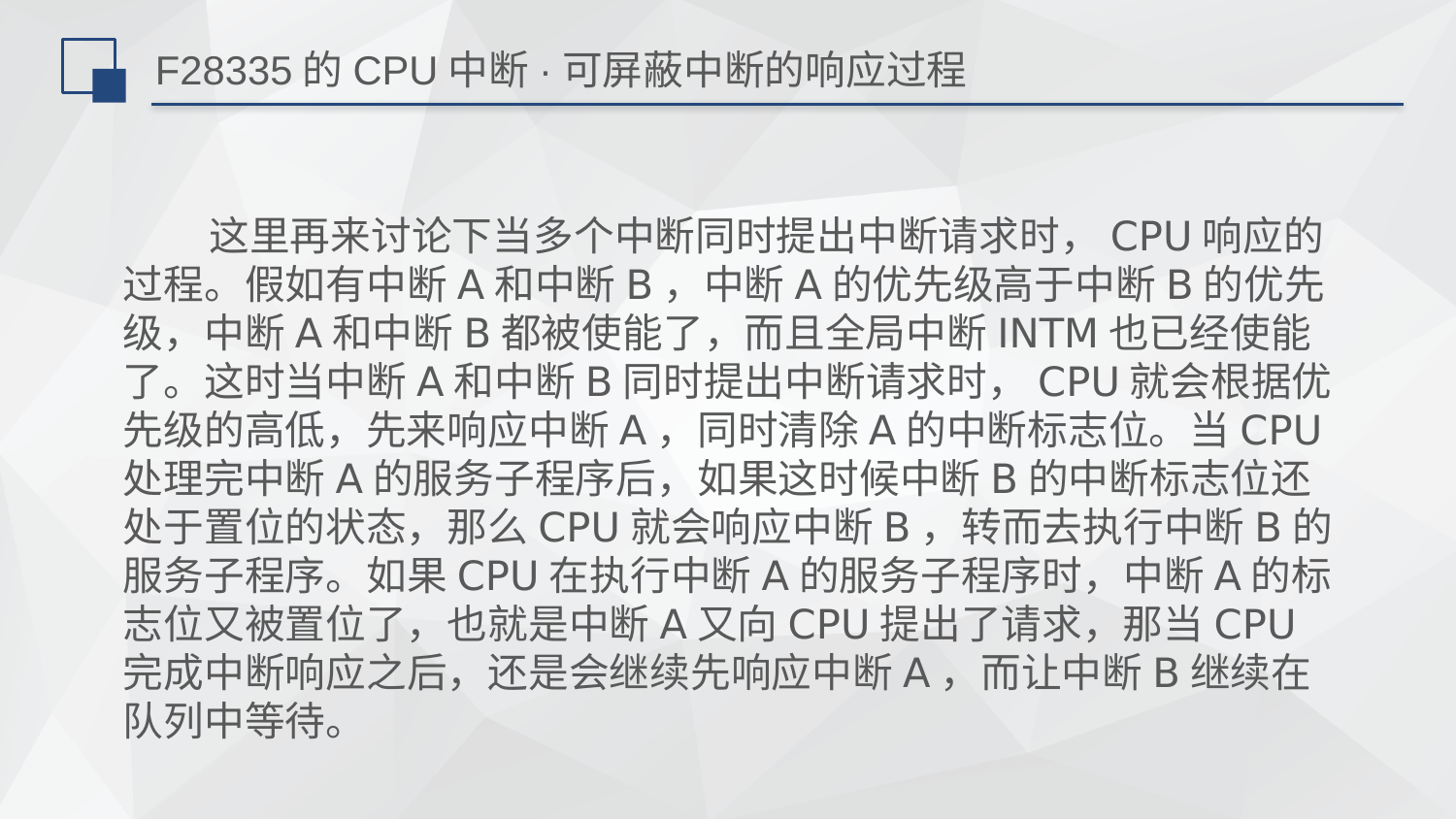

# F28335的CPU中断·可屏蔽中断的响应过程
这里再来讨论下当多个中断同时提出中断请求时，CPU响应的过程。假如有中断A和中断B，中断A的优先级高于中断B的优先级，中断A和中断B都被使能了，而且全局中断INTM也已经使能了。这时当中断A和中断B同时提出中断请求时，CPU就会根据优先级的高低，先来响应中断A，同时清除A的中断标志位。当CPU处理完中断A的服务子程序后，如果这时候中断B的中断标志位还处于置位的状态，那么CPU就会响应中断B，转而去执行中断B的服务子程序。如果CPU在执行中断A的服务子程序时，中断A的标志位又被置位了，也就是中断A又向CPU提出了请求，那当CPU完成中断响应之后，还是会继续先响应中断A，而让中断B继续在队列中等待。